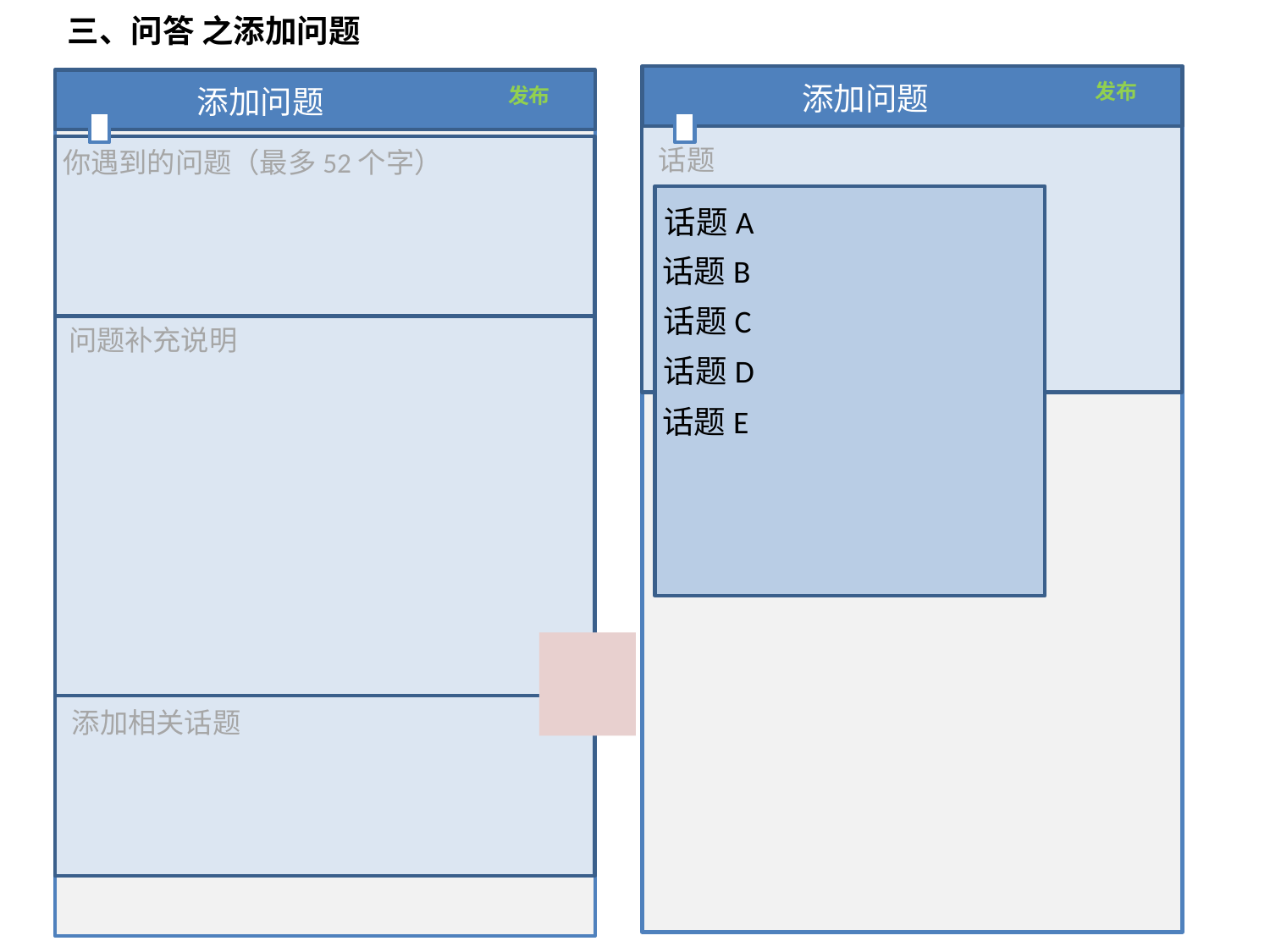

三、问答 之添加问题

添加问题
发布

添加问题
发布

话题
你遇到的问题（最多52个字）
分享精彩瞬间

话题A
话题B
话题C

问题补充说明
话题D
话题E

添加相关话题